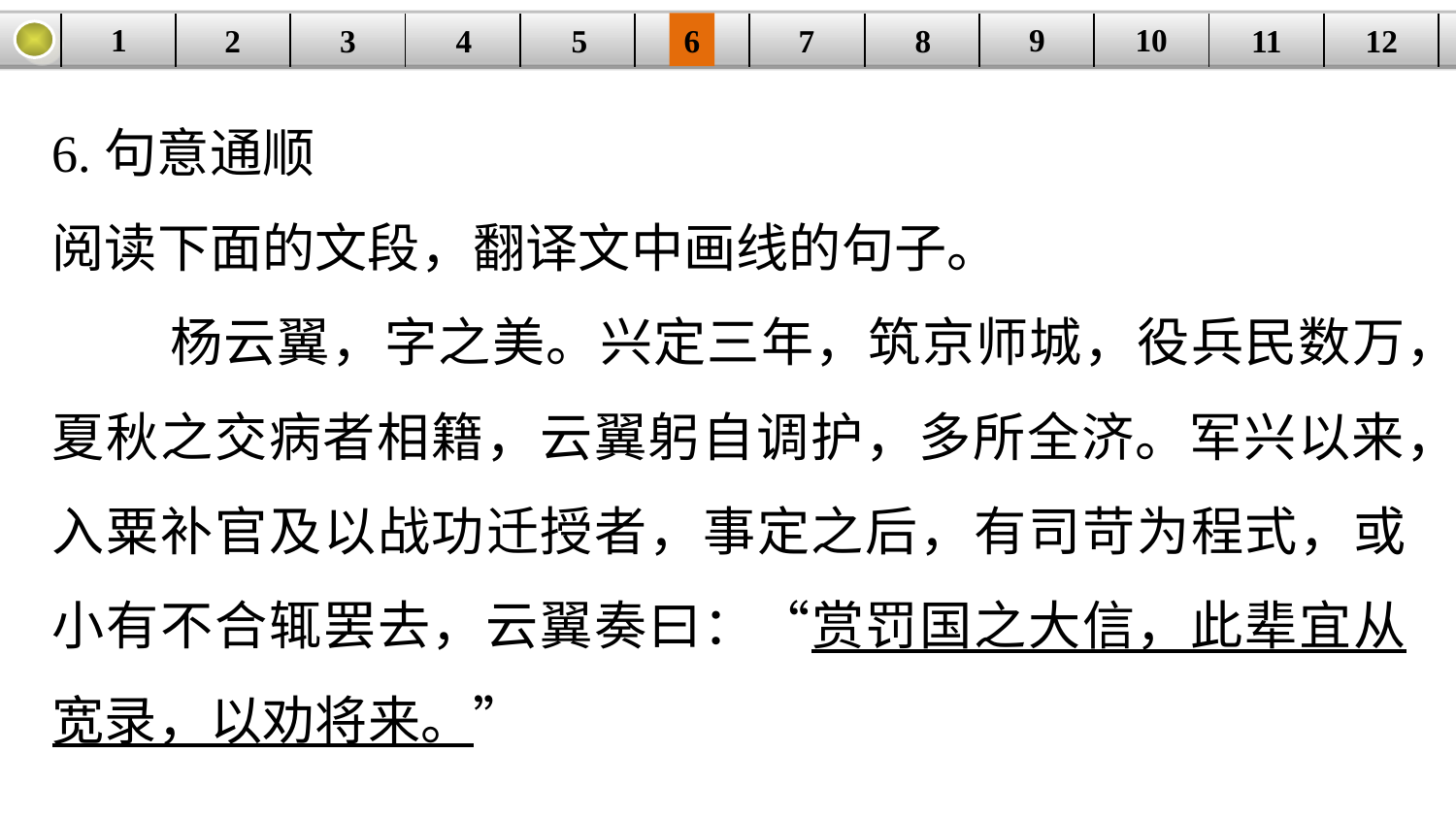

9
10
1
3
4
5
6
8
11
2
12
|  |  |  |  |  |  |  |  |  |  |  |  |
| --- | --- | --- | --- | --- | --- | --- | --- | --- | --- | --- | --- |
7

6.句意通顺
阅读下面的文段，翻译文中画线的句子。
        杨云翼，字之美。兴定三年，筑京师城，役兵民数万，夏秋之交病者相籍，云翼躬自调护，多所全济。军兴以来，入粟补官及以战功迁授者，事定之后，有司苛为程式，或小有不合辄罢去，云翼奏曰：“赏罚国之大信，此辈宜从宽录，以劝将来。”